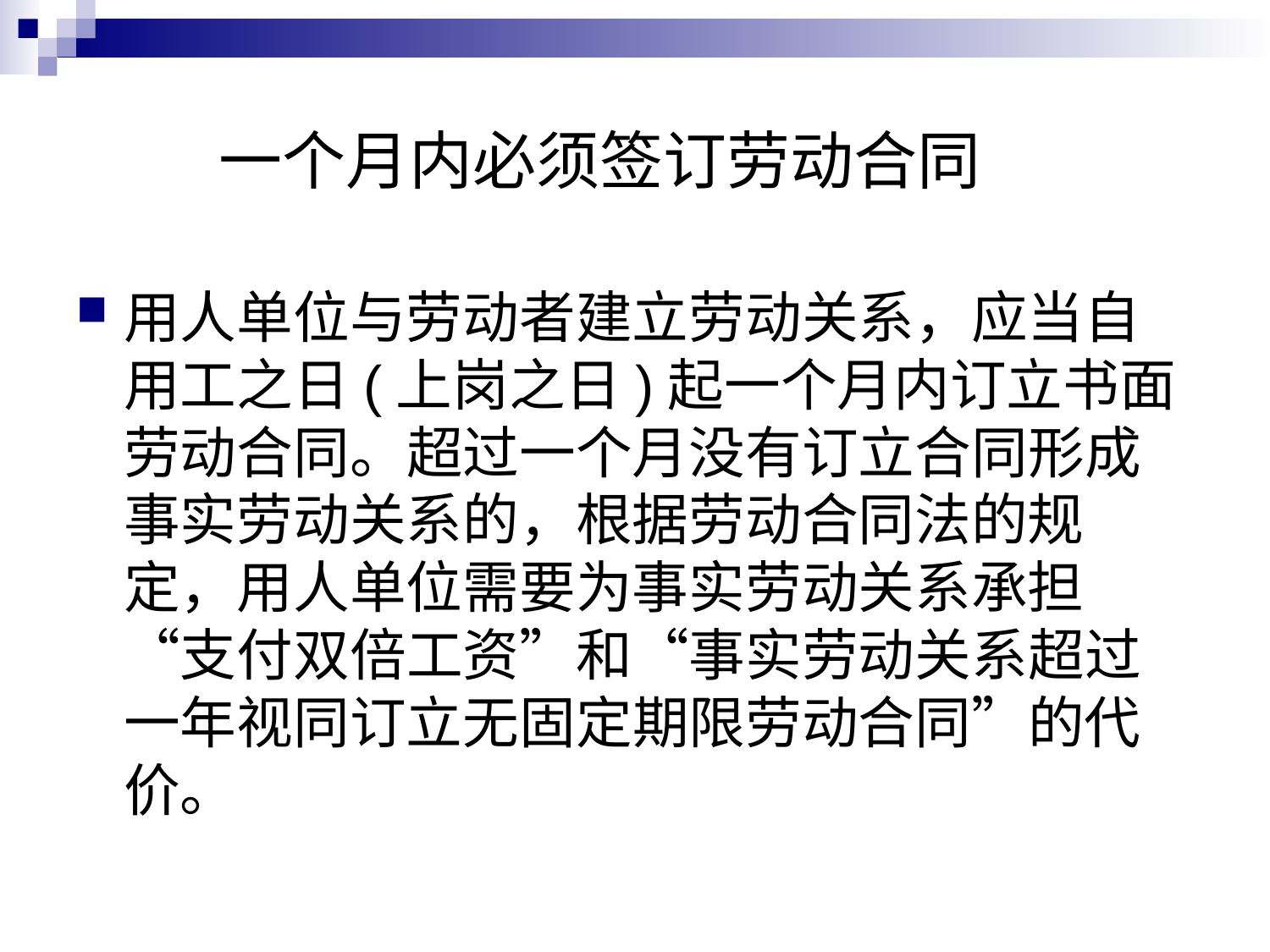

# 一个月内必须签订劳动合同
用人单位与劳动者建立劳动关系，应当自用工之日(上岗之日)起一个月内订立书面劳动合同。超过一个月没有订立合同形成事实劳动关系的，根据劳动合同法的规定，用人单位需要为事实劳动关系承担“支付双倍工资”和“事实劳动关系超过一年视同订立无固定期限劳动合同”的代价。